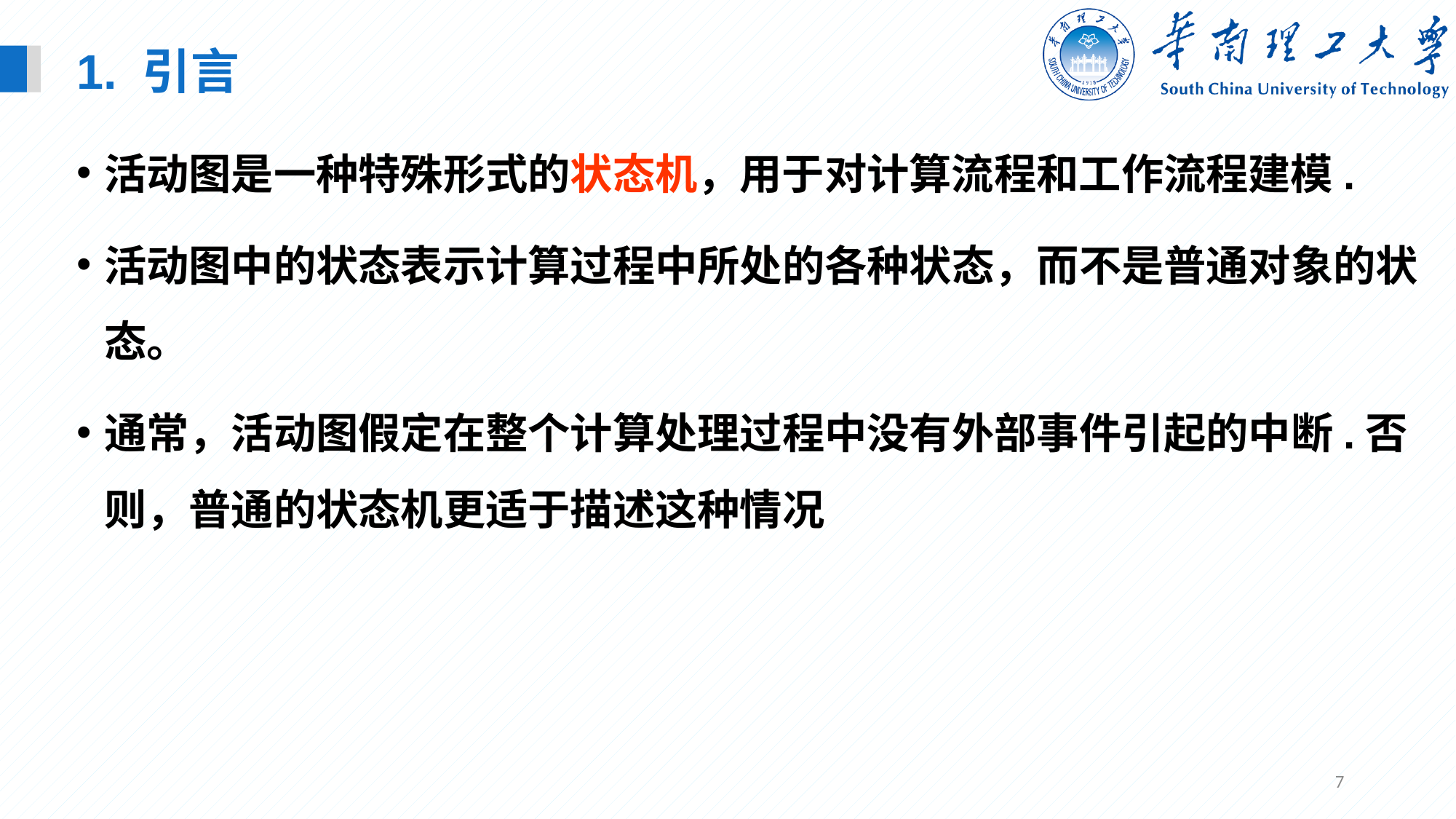

1. 引言
活动图是一种特殊形式的状态机，用于对计算流程和工作流程建模.
活动图中的状态表示计算过程中所处的各种状态，而不是普通对象的状态。
通常，活动图假定在整个计算处理过程中没有外部事件引起的中断.否则，普通的状态机更适于描述这种情况
7